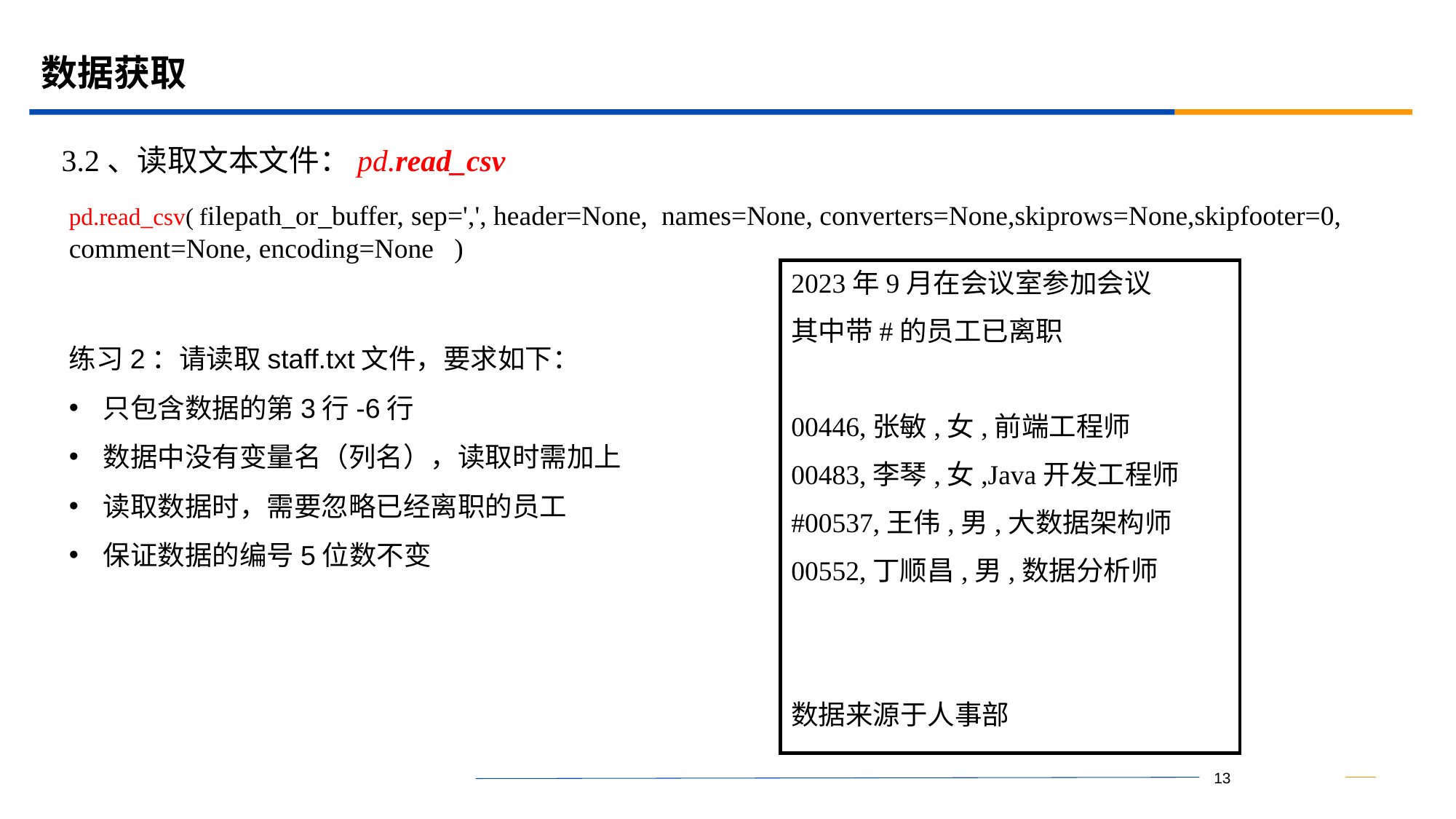

# 数据获取
3.2、读取文本文件：pd.read_csv
pd.read_csv( filepath_or_buffer, sep=',', header=None,  names=None, converters=None,skiprows=None,skipfooter=0, comment=None, encoding=None   )
2023年9月在会议室参加会议
其中带#的员工已离职

00446,张敏,女,前端工程师
00483,李琴,女,Java开发工程师
#00537,王伟,男,大数据架构师
00552,丁顺昌,男,数据分析师

数据来源于人事部
练习2：请读取staff.txt文件，要求如下：
只包含数据的第3行-6行
数据中没有变量名（列名），读取时需加上
读取数据时，需要忽略已经离职的员工
保证数据的编号5位数不变